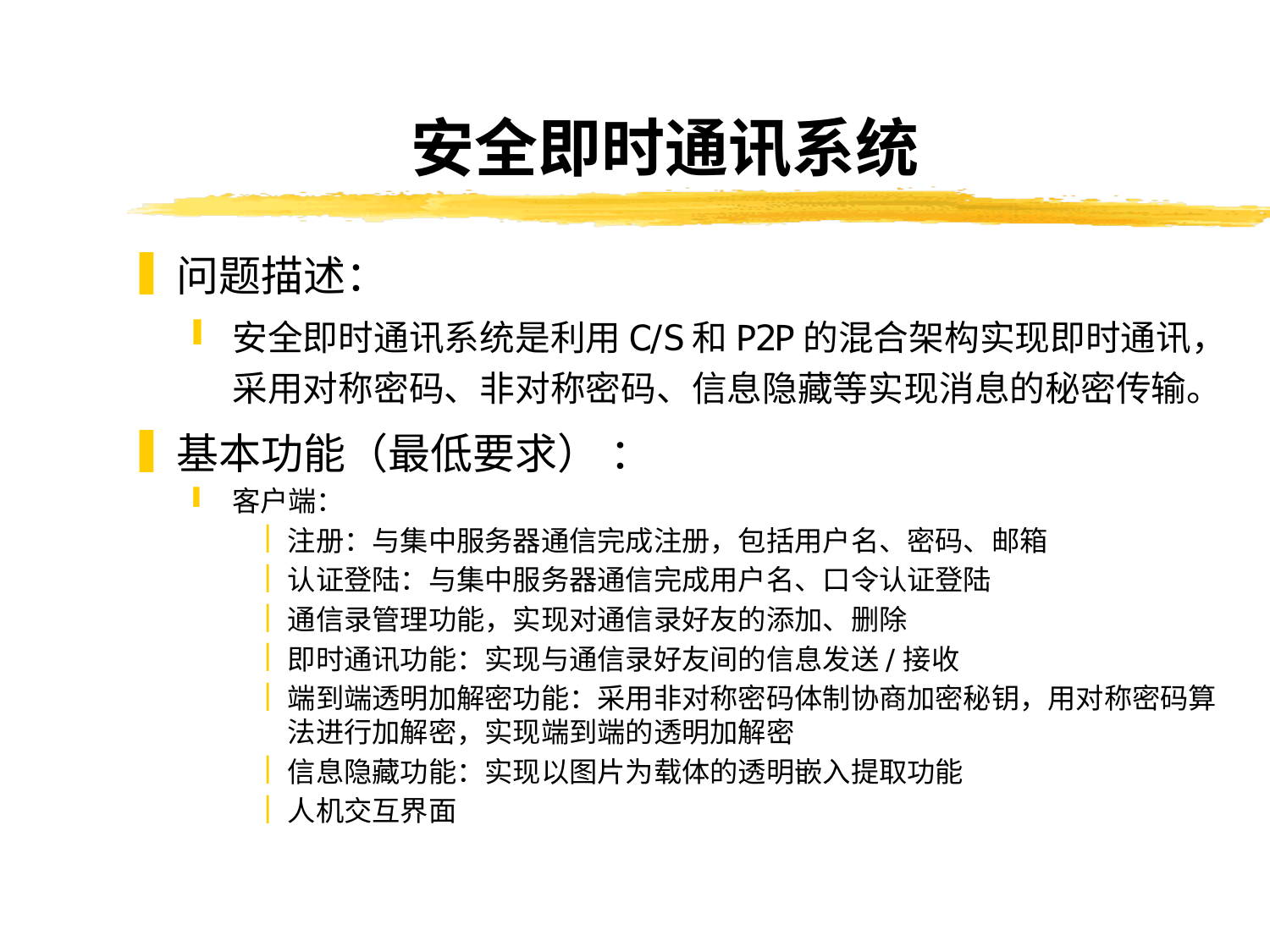

# 安全即时通讯系统
问题描述：
安全即时通讯系统是利用C/S和P2P的混合架构实现即时通讯，采用对称密码、非对称密码、信息隐藏等实现消息的秘密传输。
基本功能（最低要求） ：
客户端：
注册：与集中服务器通信完成注册，包括用户名、密码、邮箱
认证登陆：与集中服务器通信完成用户名、口令认证登陆
通信录管理功能，实现对通信录好友的添加、删除
即时通讯功能：实现与通信录好友间的信息发送/接收
端到端透明加解密功能：采用非对称密码体制协商加密秘钥，用对称密码算法进行加解密，实现端到端的透明加解密
信息隐藏功能：实现以图片为载体的透明嵌入提取功能
人机交互界面